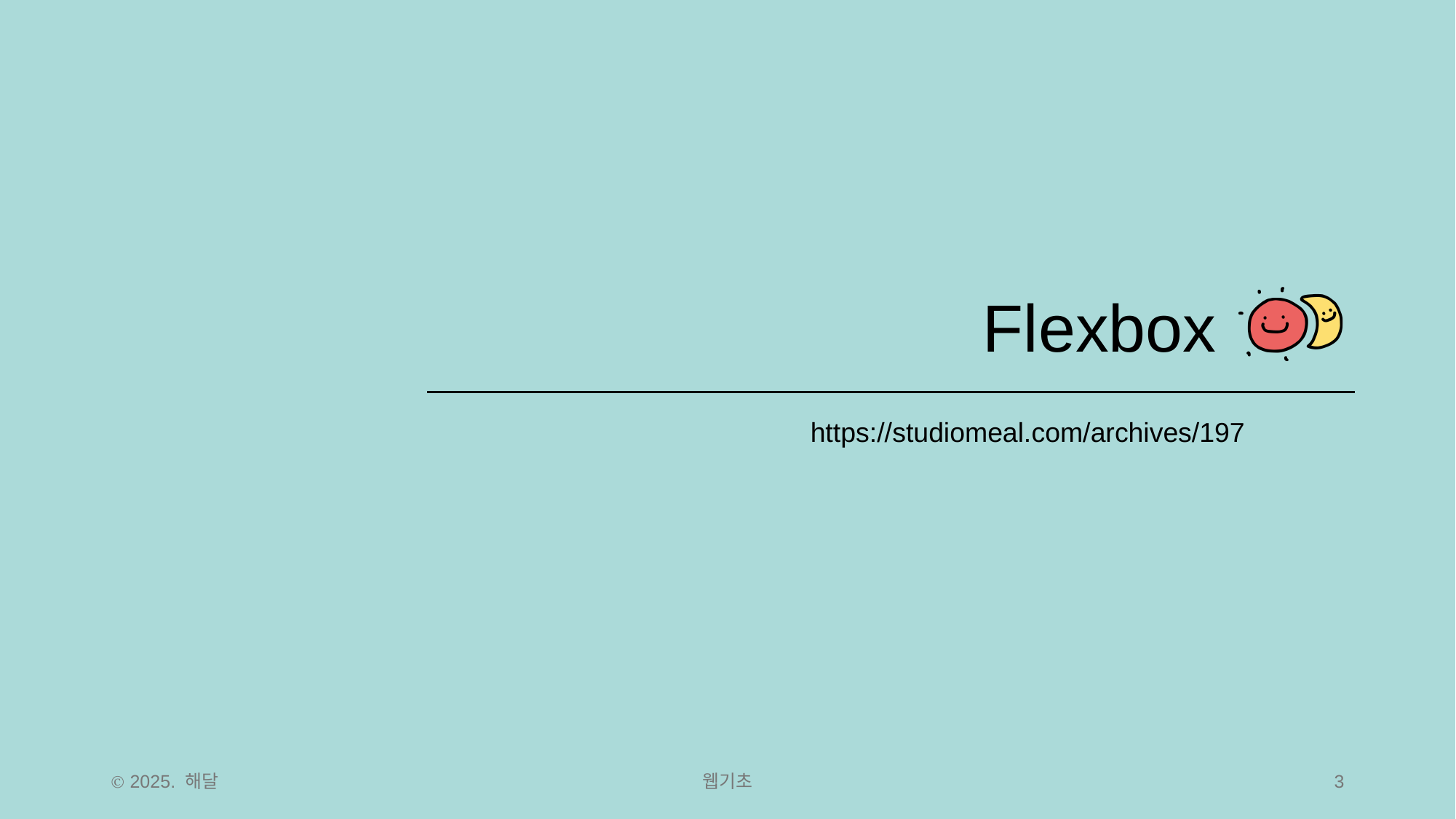

# Flexbox
https://studiomeal.com/archives/197
Ⓒ 2025. 해달
웹기초
3